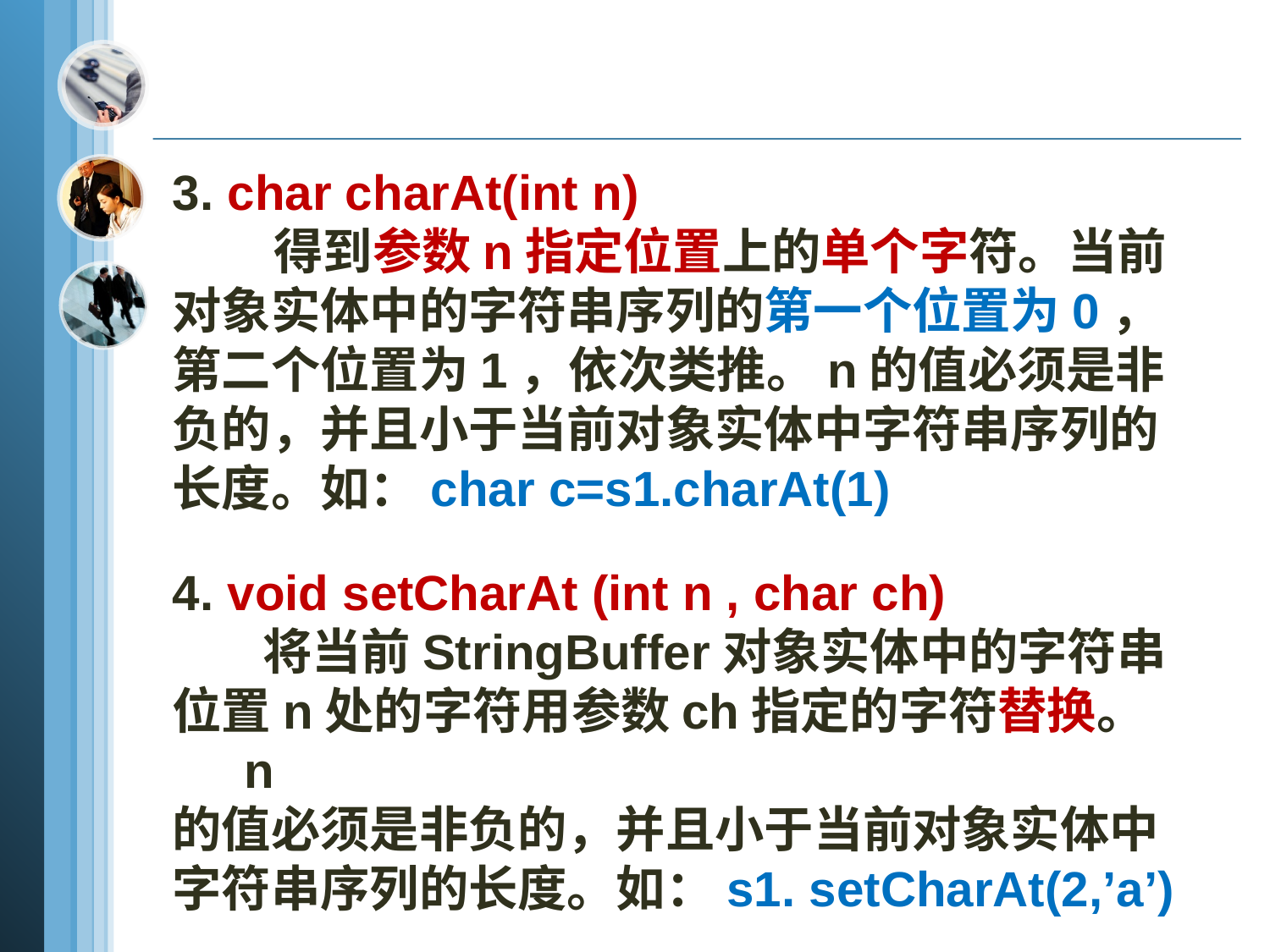

3. char charAt(int n)
        得到参数n指定位置上的单个字符。当前
对象实体中的字符串序列的第一个位置为0，
第二个位置为1，依次类推。n的值必须是非
负的，并且小于当前对象实体中字符串序列的
长度。如：char c=s1.charAt(1)
4. void setCharAt (int n , char ch)
       将当前StringBuffer对象实体中的字符串
位置n处的字符用参数ch指定的字符替换。n
的值必须是非负的，并且小于当前对象实体中
字符串序列的长度。如：s1. setCharAt(2,’a’)